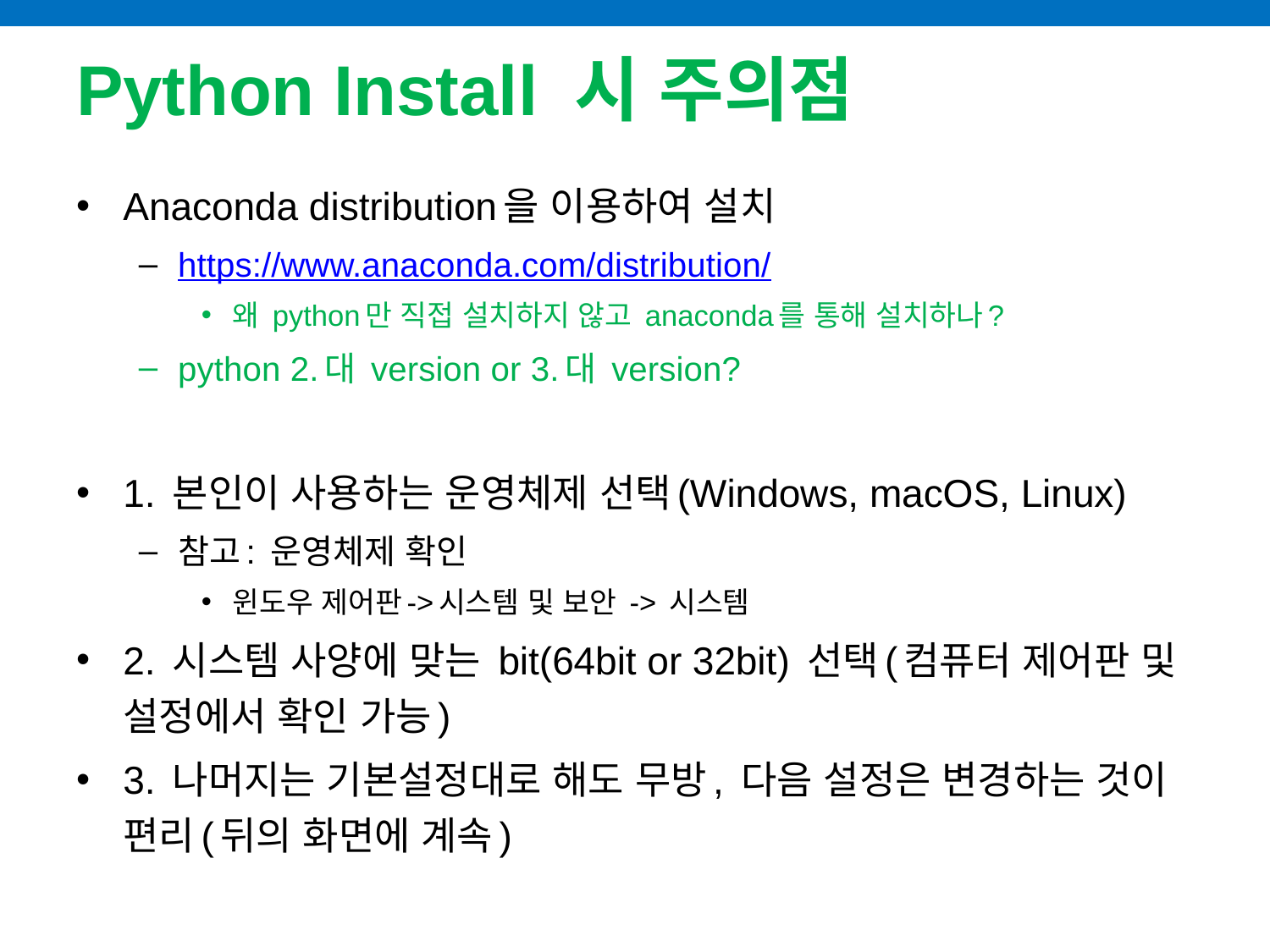

# Python Install 시 주의점
Anaconda distribution을 이용하여 설치
https://www.anaconda.com/distribution/
왜 python만 직접 설치하지 않고 anaconda를 통해 설치하나?
python 2.대 version or 3.대 version?

1. 본인이 사용하는 운영체제 선택(Windows, macOS, Linux)
참고: 운영체제 확인
윈도우 제어판->시스템 및 보안 -> 시스템
2. 시스템 사양에 맞는 bit(64bit or 32bit) 선택(컴퓨터 제어판 및 설정에서 확인 가능)
3. 나머지는 기본설정대로 해도 무방, 다음 설정은 변경하는 것이 편리(뒤의 화면에 계속)